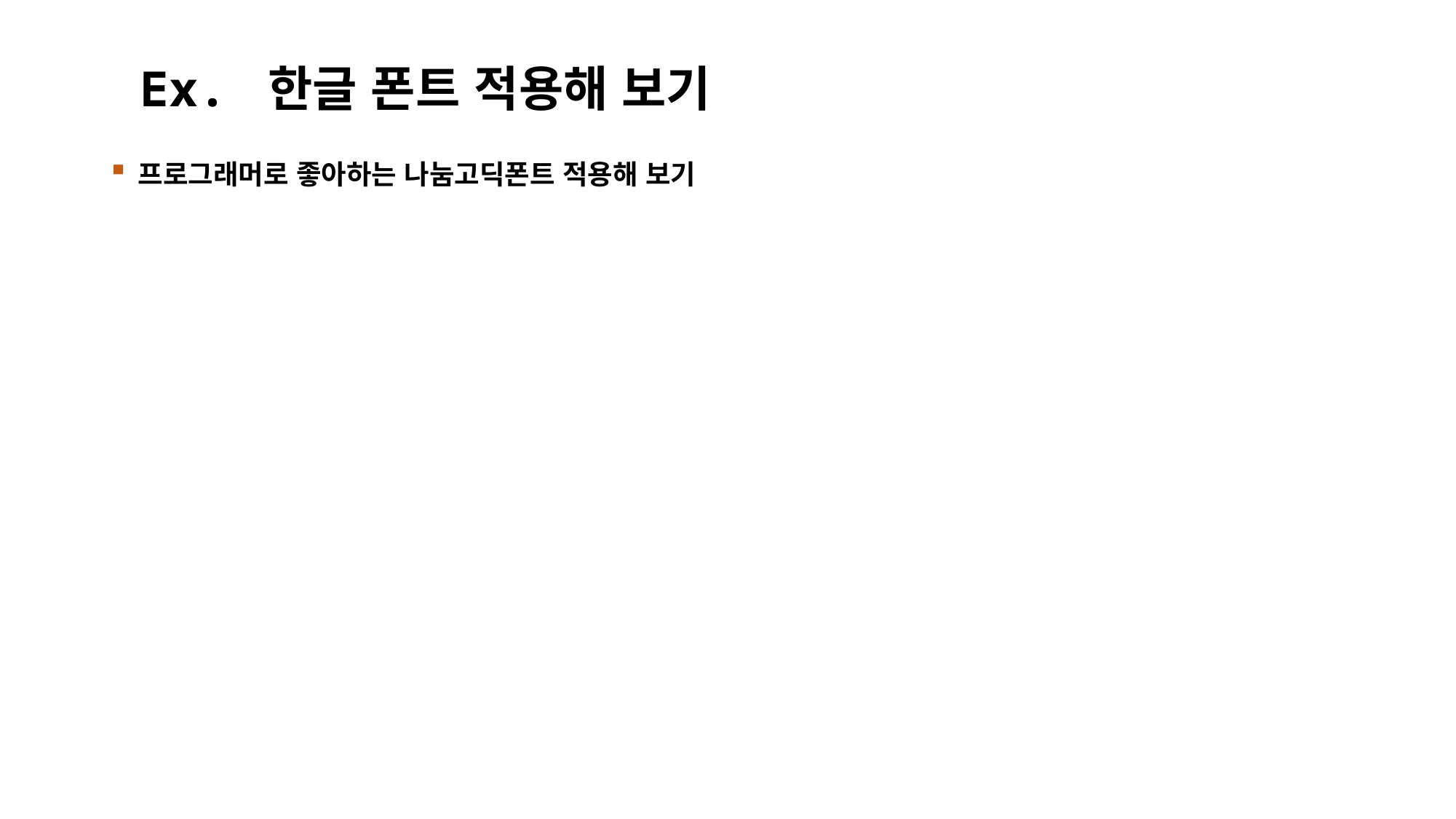

# Ex. 한글 폰트 적용해 보기
프로그래머로 좋아하는 나눔고딕폰트 적용해 보기